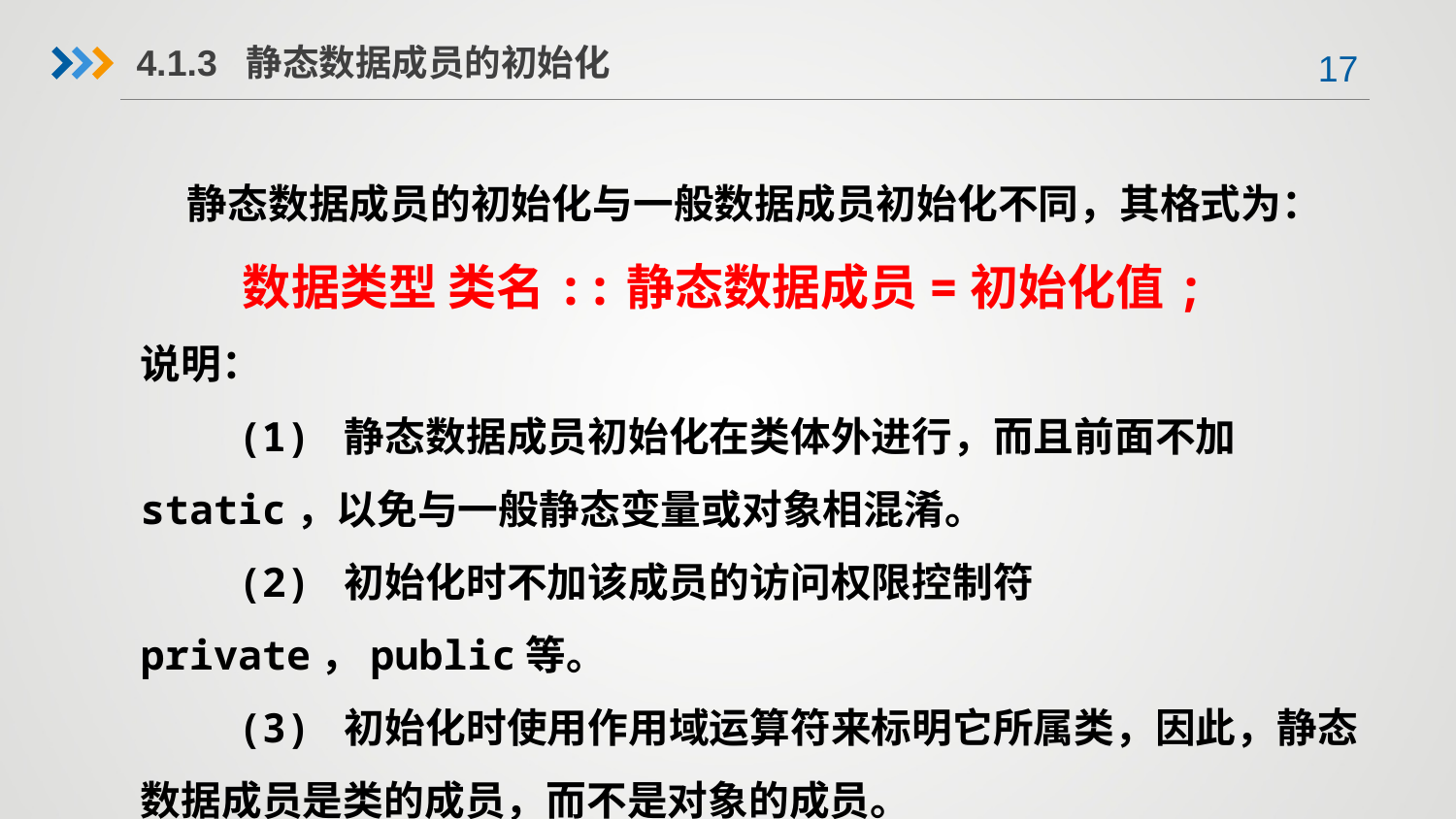

4.1.3  静态数据成员的初始化
    静态数据成员的初始化与一般数据成员初始化不同，其格式为：
          数据类型 类名::静态数据成员=初始化值;
说明：
    (1) 静态数据成员初始化在类体外进行，而且前面不加static，以免与一般静态变量或对象相混淆。
    (2) 初始化时不加该成员的访问权限控制符private，public等。
    (3) 初始化时使用作用域运算符来标明它所属类，因此，静态数据成员是类的成员，而不是对象的成员。